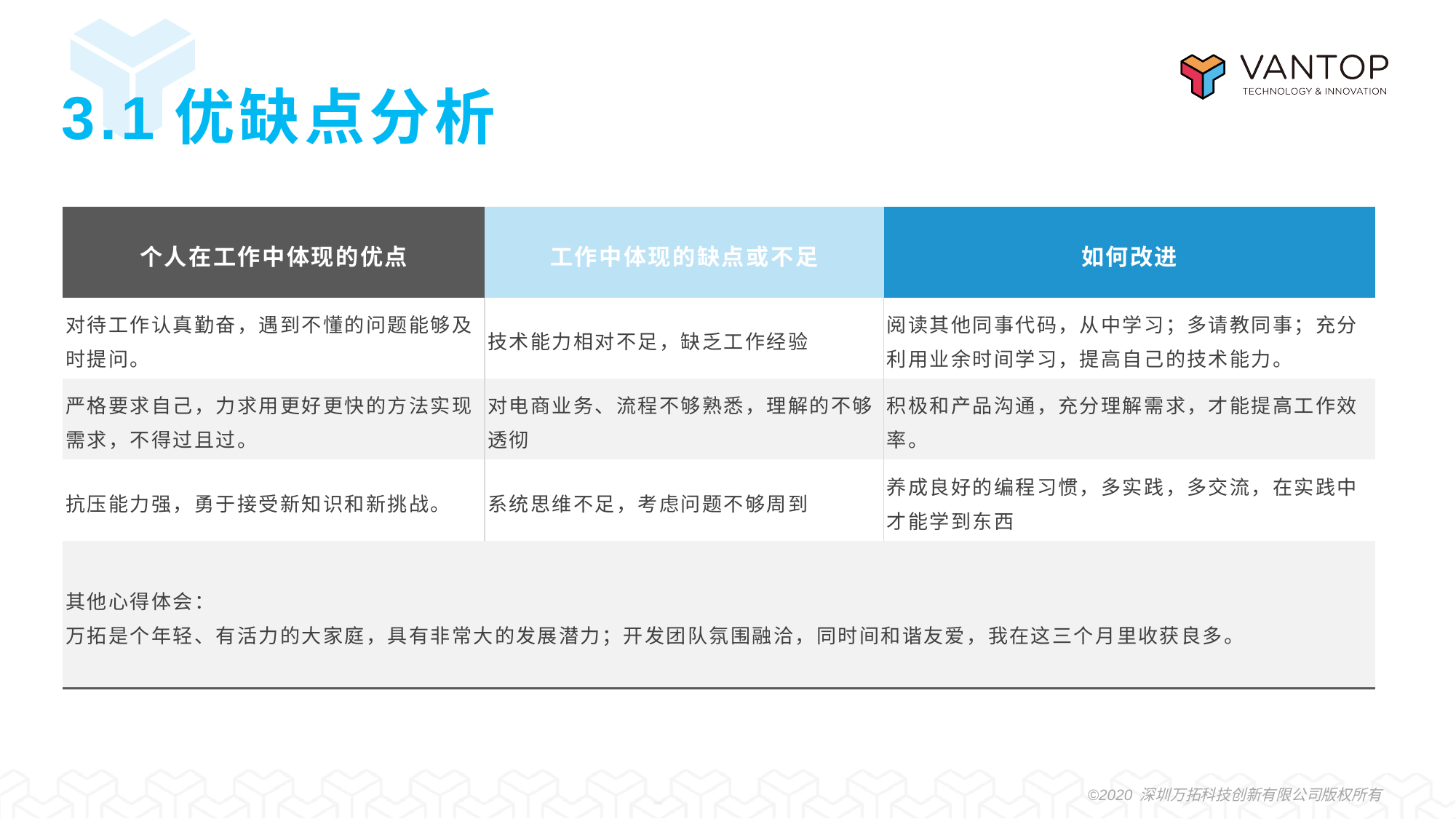

3.1优缺点分析
| 个人在工作中体现的优点 | 工作中体现的缺点或不足 | 如何改进 |
| --- | --- | --- |
| 对待工作认真勤奋，遇到不懂的问题能够及时提问。 | 技术能力相对不足，缺乏工作经验 | 阅读其他同事代码，从中学习；多请教同事；充分利用业余时间学习，提高自己的技术能力。 |
| 严格要求自己，力求用更好更快的方法实现需求，不得过且过。 | 对电商业务、流程不够熟悉，理解的不够透彻 | 积极和产品沟通，充分理解需求，才能提高工作效率。 |
| 抗压能力强，勇于接受新知识和新挑战。 | 系统思维不足，考虑问题不够周到 | 养成良好的编程习惯，多实践，多交流，在实践中才能学到东西 |
| 其他心得体会： 万拓是个年轻、有活力的大家庭，具有非常大的发展潜力；开发团队氛围融洽，同时间和谐友爱，我在这三个月里收获良多。 |  |  |